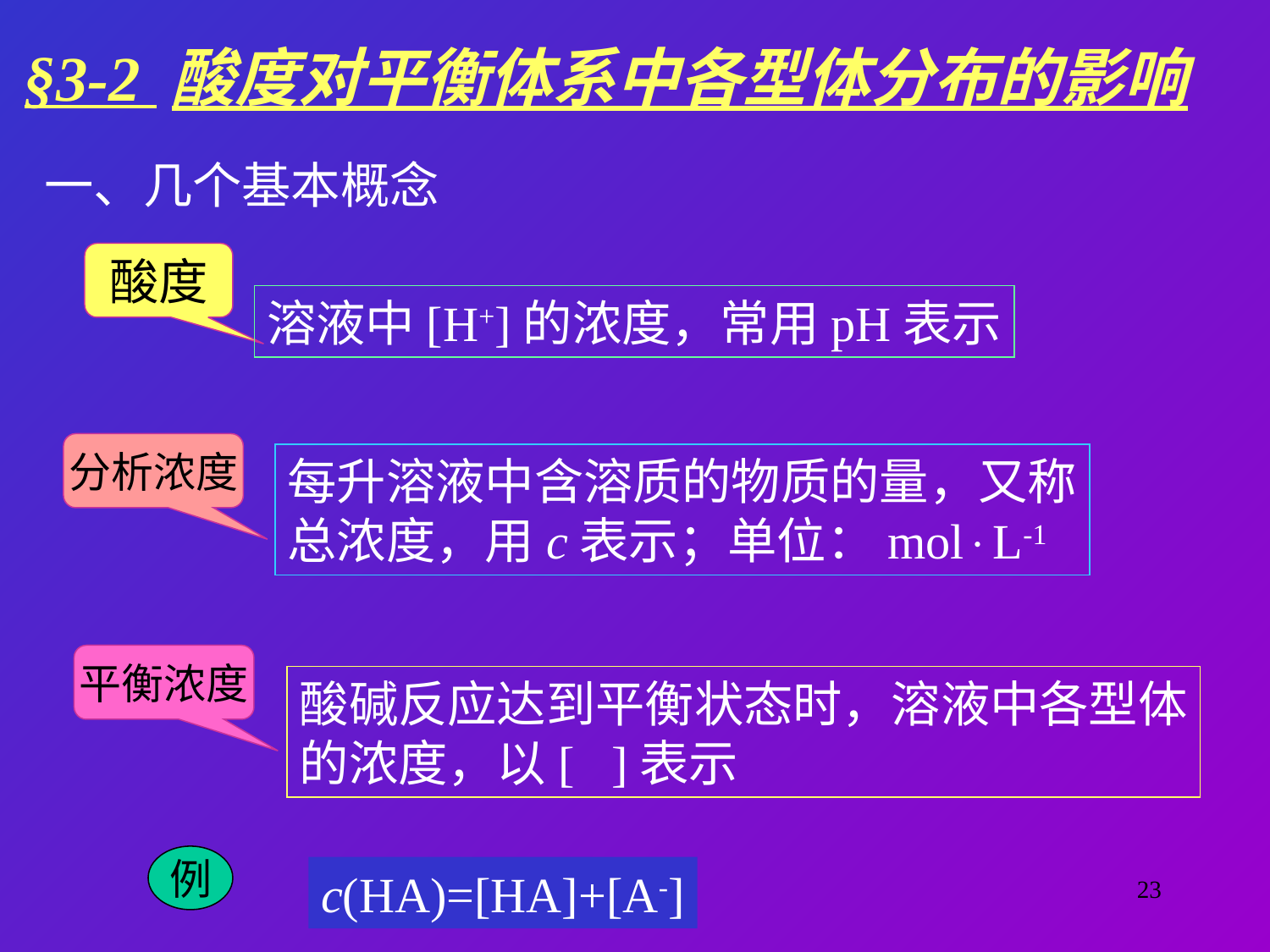

§3-2 酸度对平衡体系中各型体分布的影响
一、几个基本概念
酸度
溶液中[H+]的浓度，常用pH表示
分析浓度
每升溶液中含溶质的物质的量，又称
总浓度，用c表示；单位：mol⋅L-1
平衡浓度
酸碱反应达到平衡状态时，溶液中各型体
的浓度，以[   ]表示
例
c(HA)=[HA]+[A-]
23